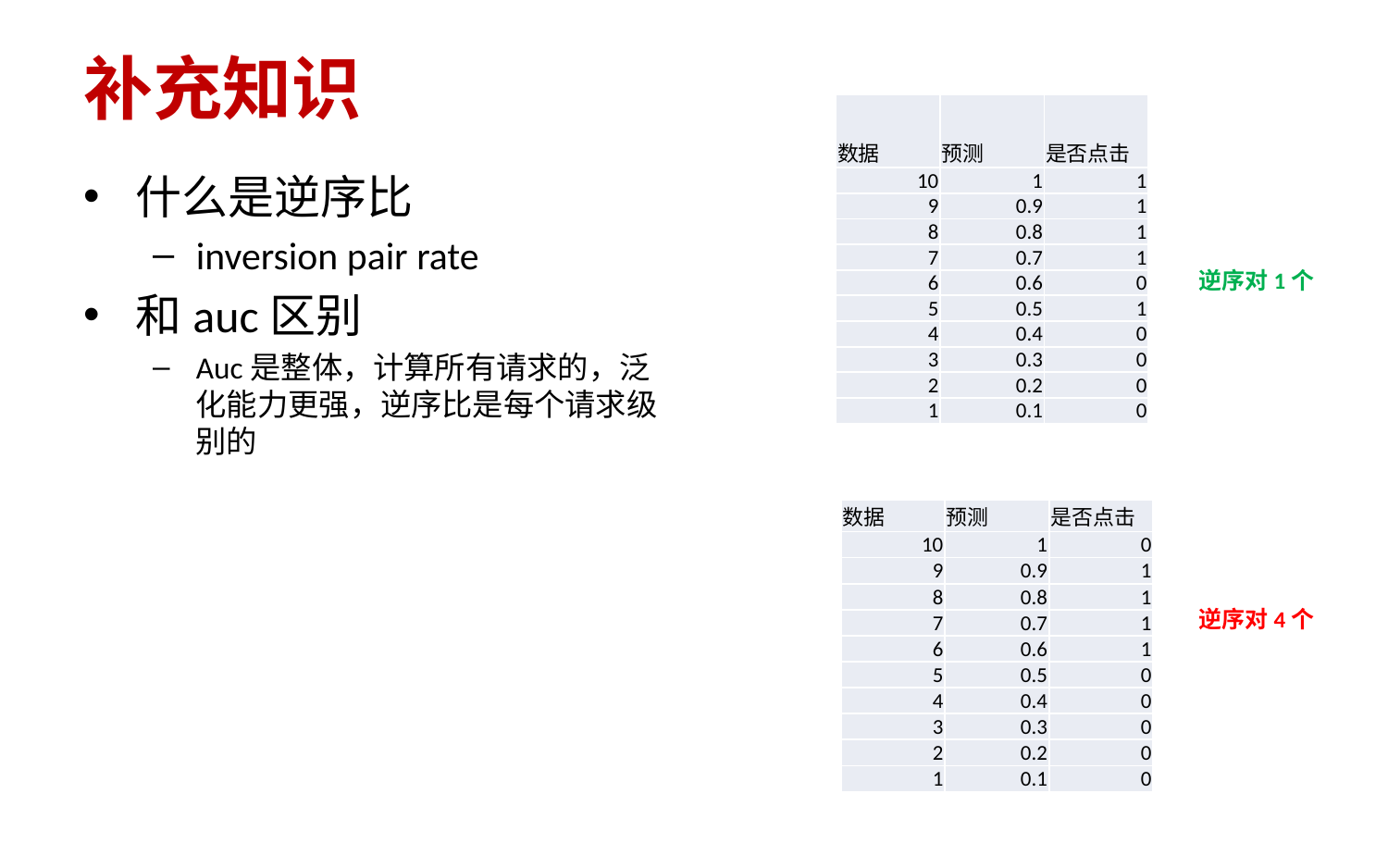

# 补充知识
| 数据 | 预测 | 是否点击 |
| --- | --- | --- |
| 10 | 1 | 1 |
| 9 | 0.9 | 1 |
| 8 | 0.8 | 1 |
| 7 | 0.7 | 1 |
| 6 | 0.6 | 0 |
| 5 | 0.5 | 1 |
| 4 | 0.4 | 0 |
| 3 | 0.3 | 0 |
| 2 | 0.2 | 0 |
| 1 | 0.1 | 0 |
什么是逆序比
inversion pair rate
和auc区别
Auc是整体，计算所有请求的，泛化能力更强，逆序比是每个请求级别的
逆序对1个
| 数据 | 预测 | 是否点击 |
| --- | --- | --- |
| 10 | 1 | 0 |
| 9 | 0.9 | 1 |
| 8 | 0.8 | 1 |
| 7 | 0.7 | 1 |
| 6 | 0.6 | 1 |
| 5 | 0.5 | 0 |
| 4 | 0.4 | 0 |
| 3 | 0.3 | 0 |
| 2 | 0.2 | 0 |
| 1 | 0.1 | 0 |
逆序对4个